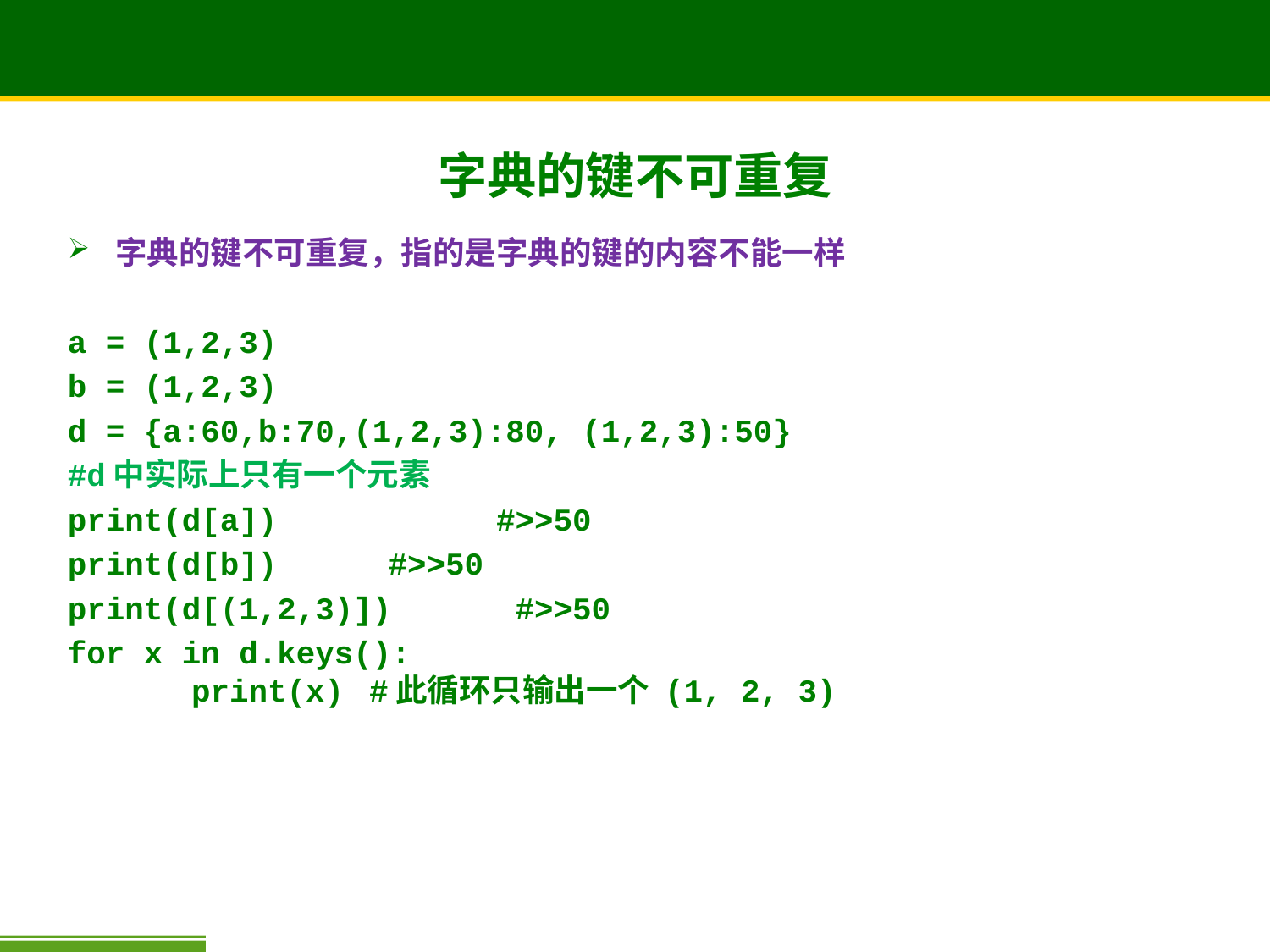

# 字典的键不可重复
字典的键不可重复，指的是字典的键的内容不能一样

a = (1,2,3)
b = (1,2,3)
d = {a:60,b:70,(1,2,3):80, (1,2,3):50}
#d中实际上只有一个元素
print(d[a])	 	#>>50
print(d[b])	 #>>50
print(d[(1,2,3)])	 #>>50
for x in d.keys():
    print(x) 	#此循环只输出一个 (1, 2, 3)